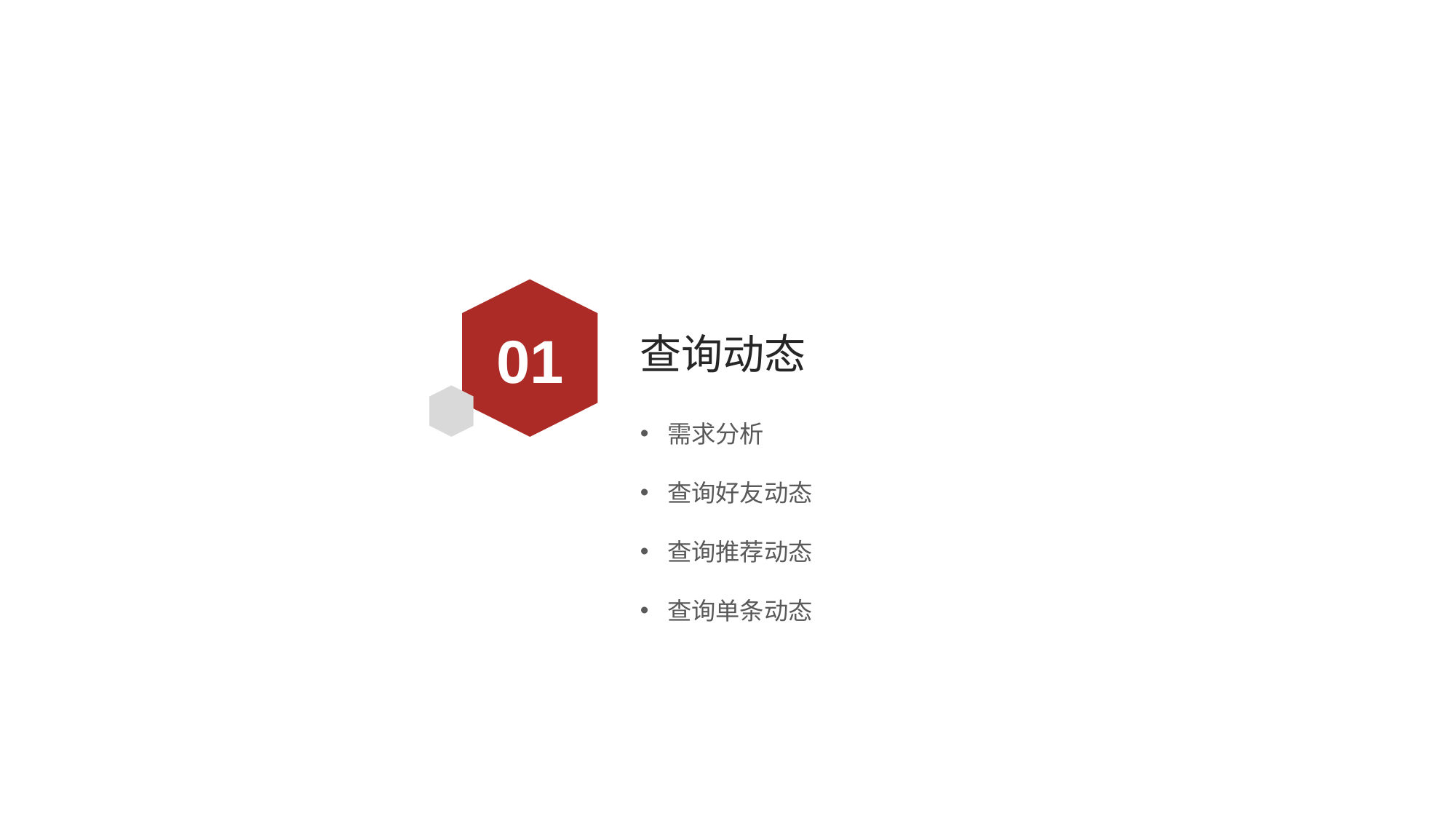

01
# 查询动态
需求分析
查询好友动态
查询推荐动态
查询单条动态